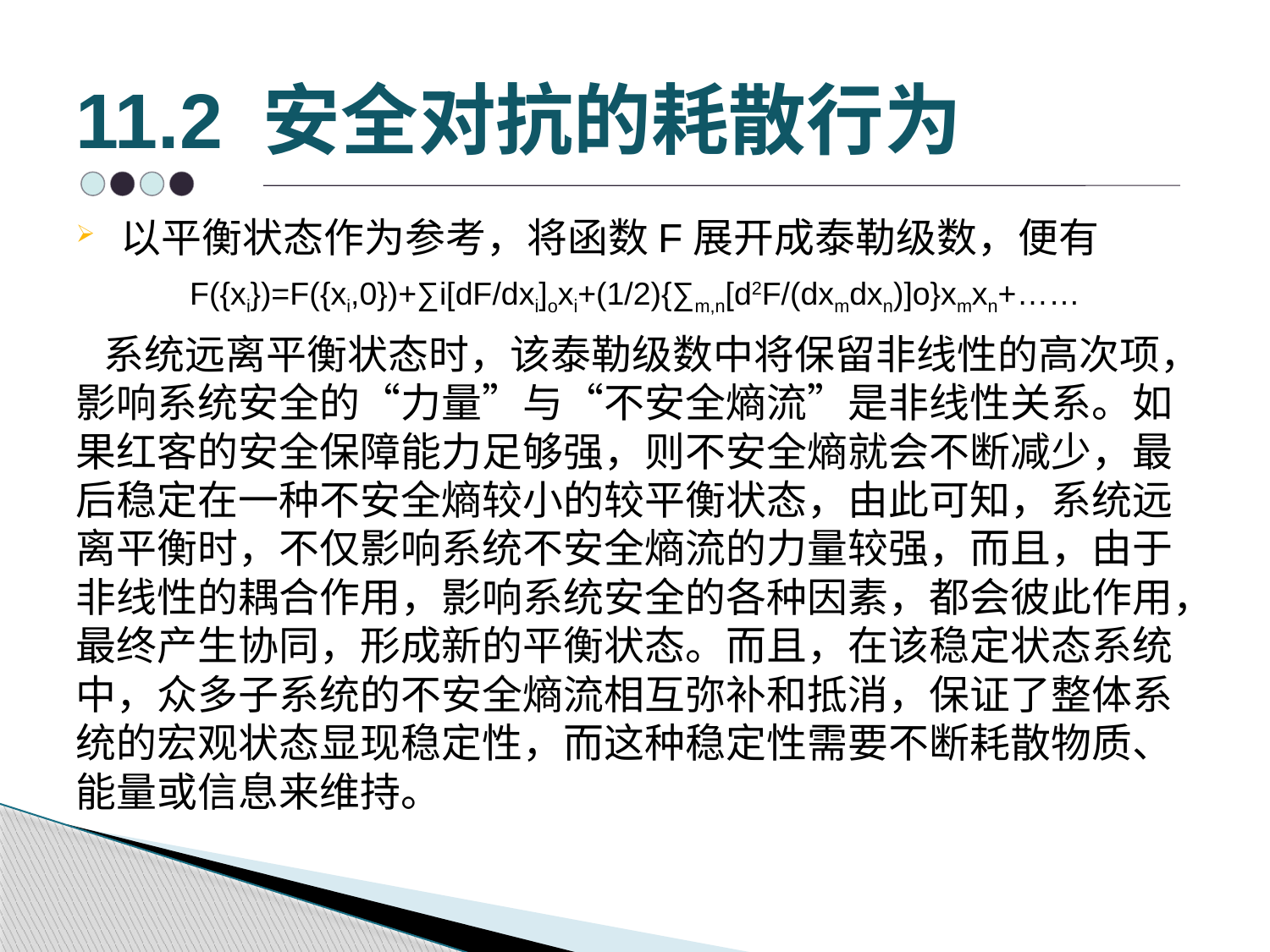

# 11.2 安全对抗的耗散行为

以平衡状态作为参考，将函数F展开成泰勒级数，便有
F({xi})=F({xi,0})+∑i[dF/dxi]oxi+(1/2){∑m,n[d2F/(dxmdxn)]o}xmxn+……
  系统远离平衡状态时，该泰勒级数中将保留非线性的高次项，影响系统安全的“力量”与“不安全熵流”是非线性关系。如果红客的安全保障能力足够强，则不安全熵就会不断减少，最后稳定在一种不安全熵较小的较平衡状态，由此可知，系统远离平衡时，不仅影响系统不安全熵流的力量较强，而且，由于非线性的耦合作用，影响系统安全的各种因素，都会彼此作用，最终产生协同，形成新的平衡状态。而且，在该稳定状态系统中，众多子系统的不安全熵流相互弥补和抵消，保证了整体系统的宏观状态显现稳定性，而这种稳定性需要不断耗散物质、能量或信息来维持。